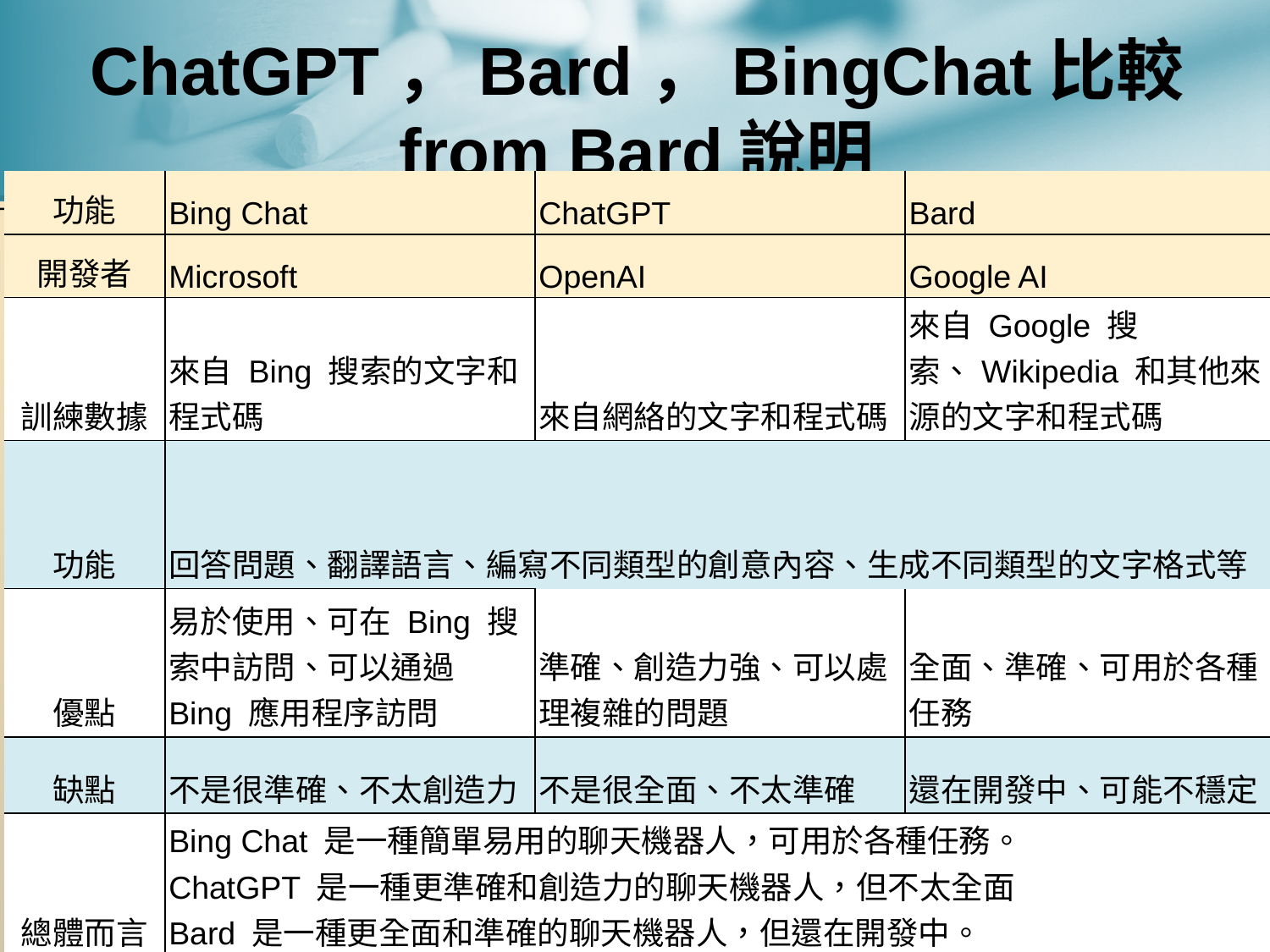

# ChatGPT，Bard，BingChat比較 from Bard說明
| 功能 | Bing Chat | ChatGPT | Bard |
| --- | --- | --- | --- |
| 開發者 | Microsoft | OpenAI | Google AI |
| 訓練數據 | 來自 Bing 搜索的文字和程式碼 | 來自網絡的文字和程式碼 | 來自 Google 搜索、Wikipedia 和其他來源的文字和程式碼 |
| 功能 | 回答問題、翻譯語言、編寫不同類型的創意內容、生成不同類型的文字格式等 |  |  |
| 優點 | 易於使用、可在 Bing 搜索中訪問、可以通過 Bing 應用程序訪問 | 準確、創造力強、可以處理複雜的問題 | 全面、準確、可用於各種任務 |
| 缺點 | 不是很準確、不太創造力 | 不是很全面、不太準確 | 還在開發中、可能不穩定 |
| 總體而言 | Bing Chat 是一種簡單易用的聊天機器人，可用於各種任務。 ChatGPT 是一種更準確和創造力的聊天機器人，但不太全面 Bard 是一種更全面和準確的聊天機器人，但還在開發中。 |  |  |